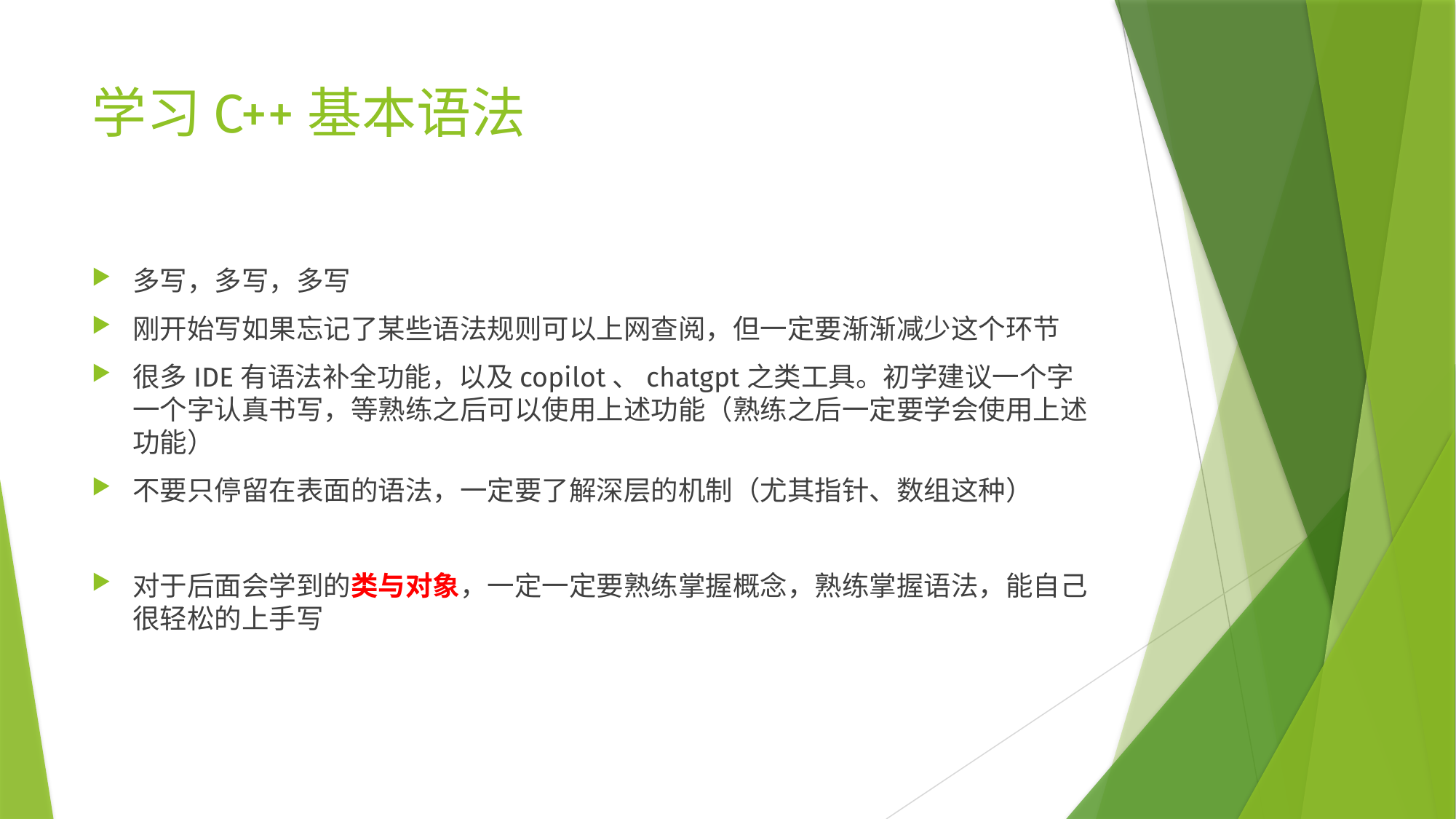

# 学习C++基本语法
多写，多写，多写
刚开始写如果忘记了某些语法规则可以上网查阅，但一定要渐渐减少这个环节
很多IDE有语法补全功能，以及copilot、chatgpt之类工具。初学建议一个字一个字认真书写，等熟练之后可以使用上述功能（熟练之后一定要学会使用上述功能）
不要只停留在表面的语法，一定要了解深层的机制（尤其指针、数组这种）

对于后面会学到的类与对象，一定一定要熟练掌握概念，熟练掌握语法，能自己很轻松的上手写